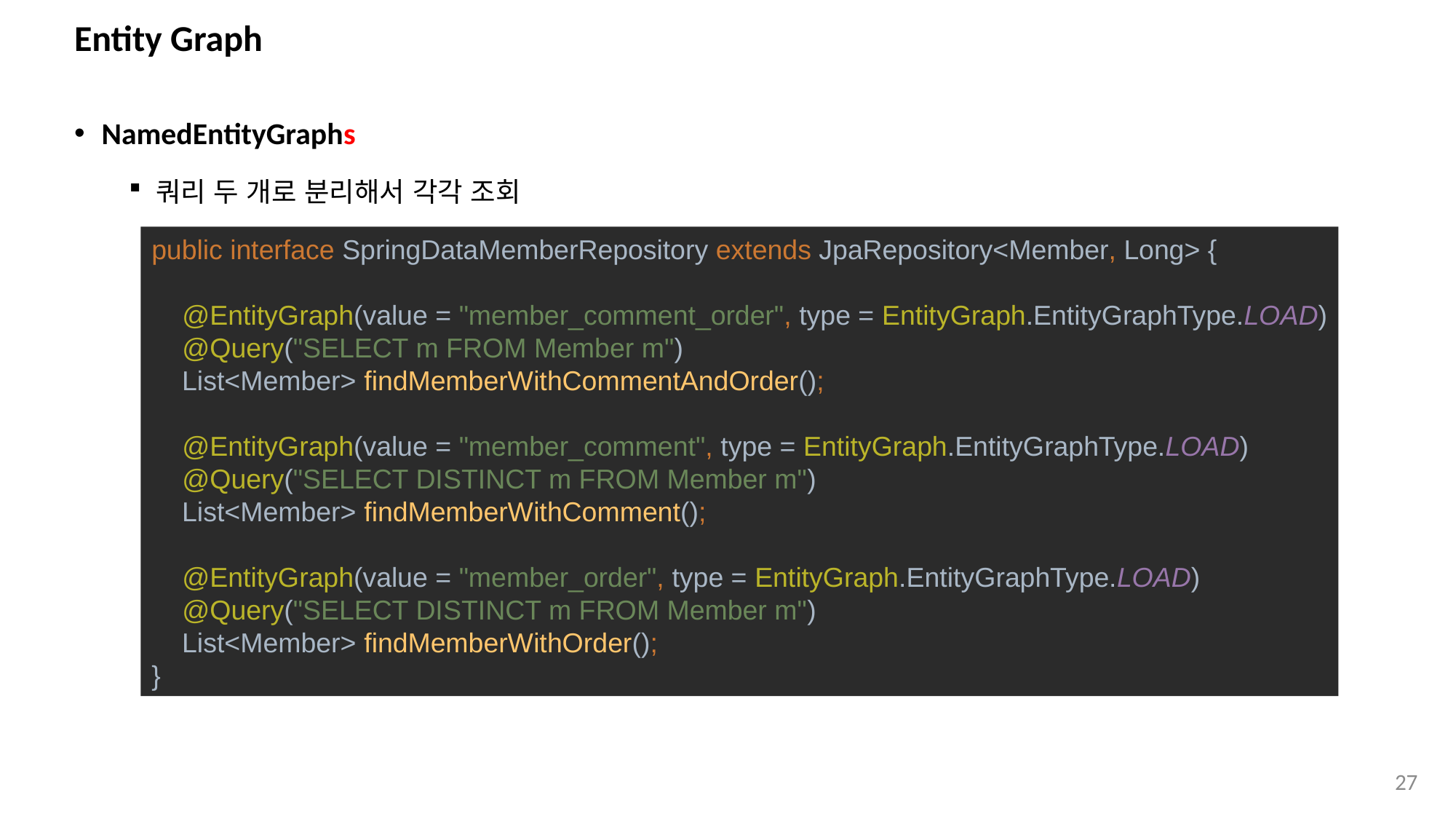

# Entity Graph
NamedEntityGraphs
쿼리 두 개로 분리해서 각각 조회

public interface SpringDataMemberRepository extends JpaRepository<Member, Long> {
    @EntityGraph(value = "member_comment_order", type = EntityGraph.EntityGraphType.LOAD)
    @Query("SELECT m FROM Member m")
    List<Member> findMemberWithCommentAndOrder();
    @EntityGraph(value = "member_comment", type = EntityGraph.EntityGraphType.LOAD)
    @Query("SELECT DISTINCT m FROM Member m")
    List<Member> findMemberWithComment();
    @EntityGraph(value = "member_order", type = EntityGraph.EntityGraphType.LOAD)
    @Query("SELECT DISTINCT m FROM Member m")
    List<Member> findMemberWithOrder();
}
27